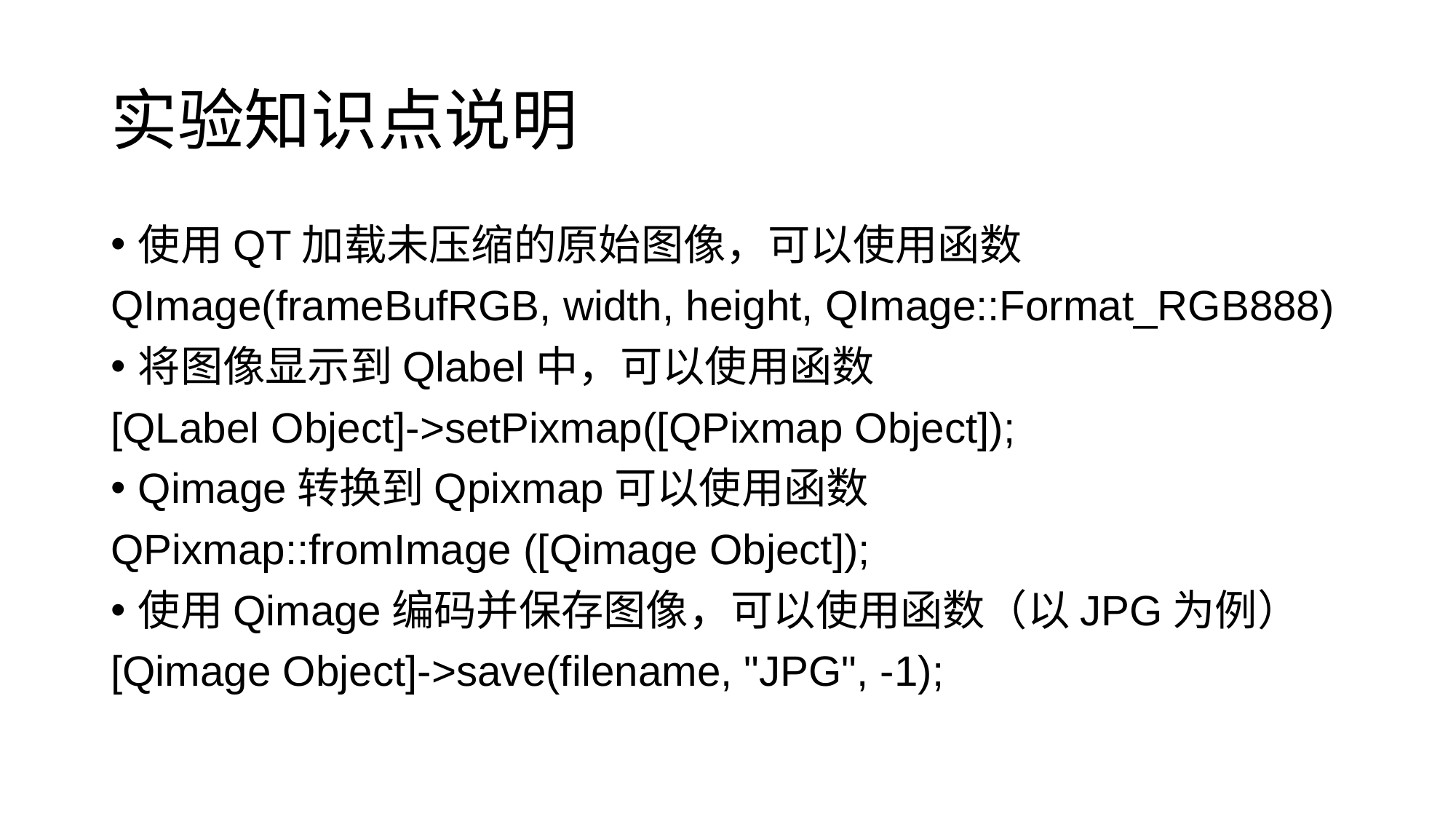

# 实验知识点说明
使用QT加载未压缩的原始图像，可以使用函数
QImage(frameBufRGB, width, height, QImage::Format_RGB888)
将图像显示到Qlabel中，可以使用函数
[QLabel Object]->setPixmap([QPixmap Object]);
Qimage转换到Qpixmap可以使用函数
QPixmap::fromImage ([Qimage Object]);
使用Qimage编码并保存图像，可以使用函数（以JPG为例）
[Qimage Object]->save(filename, "JPG", -1);